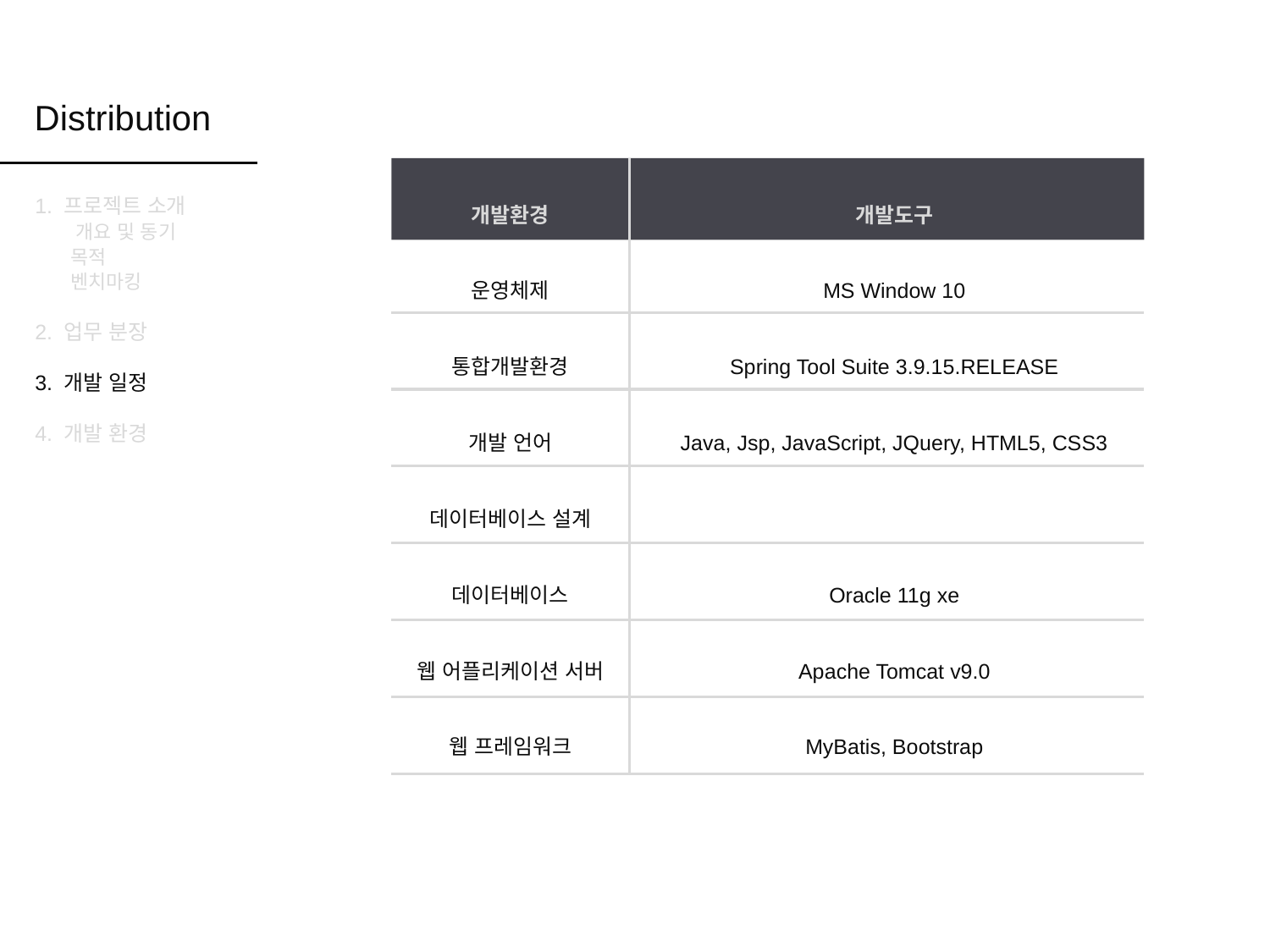

Distribution
개발환경
운영체제
통합개발환경
개발 언어
데이터베이스 설계
데이터베이스
웹 어플리케이션 서버
웹 프레임워크
개발도구
MS Window 10
Spring Tool Suite 3.9.15.RELEASE
Java, Jsp, JavaScript, JQuery, HTML5, CSS3

Oracle 11g xe
Apache Tomcat v9.0
MyBatis, Bootstrap

1. 프로젝트 소개
      개요 및 동기
      목적
      벤치마킹
2. 업무 분장
3. 개발 일정
4. 개발 환경